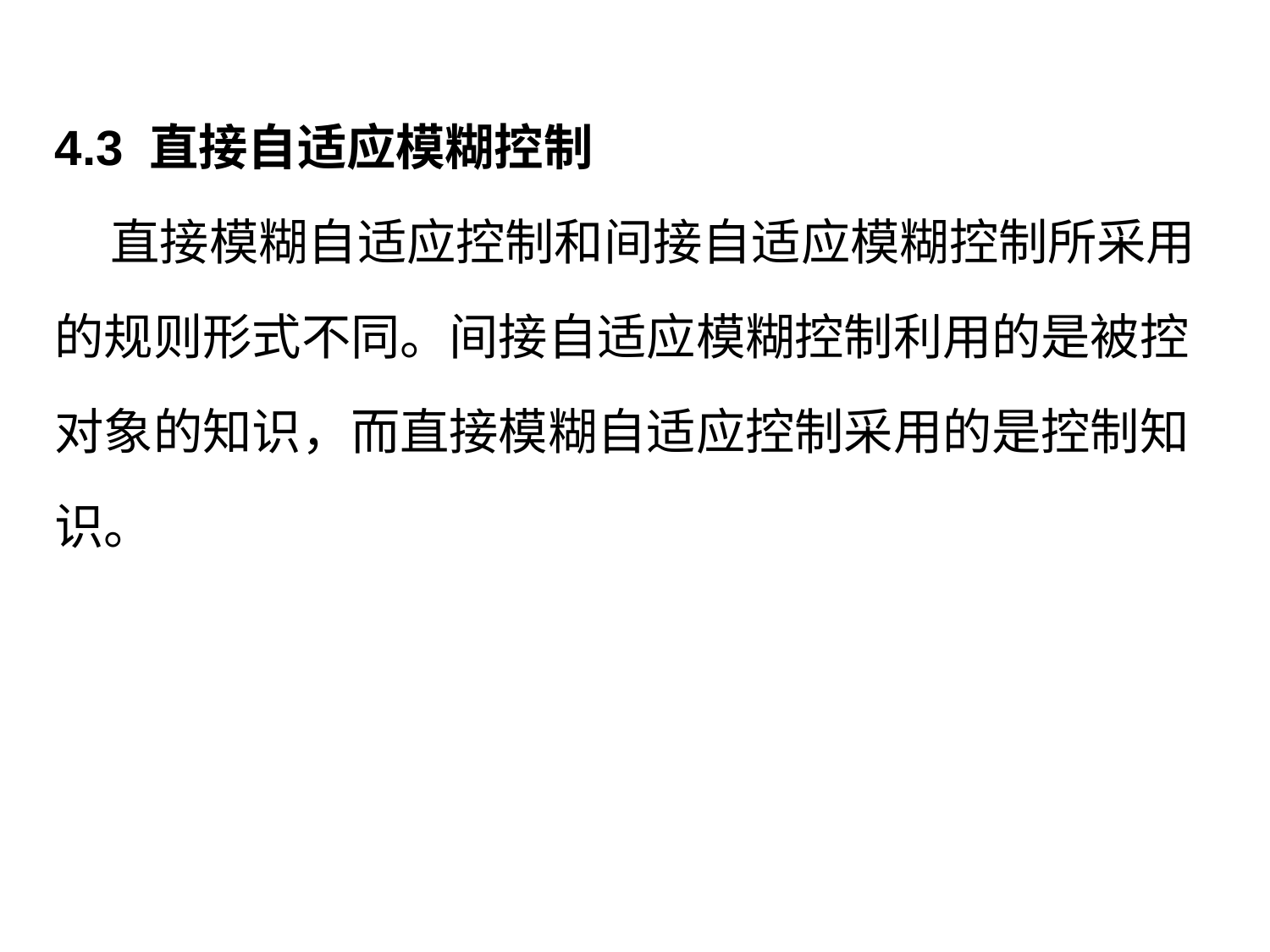

4.3 直接自适应模糊控制
    直接模糊自适应控制和间接自适应模糊控制所采用的规则形式不同。间接自适应模糊控制利用的是被控对象的知识，而直接模糊自适应控制采用的是控制知识。